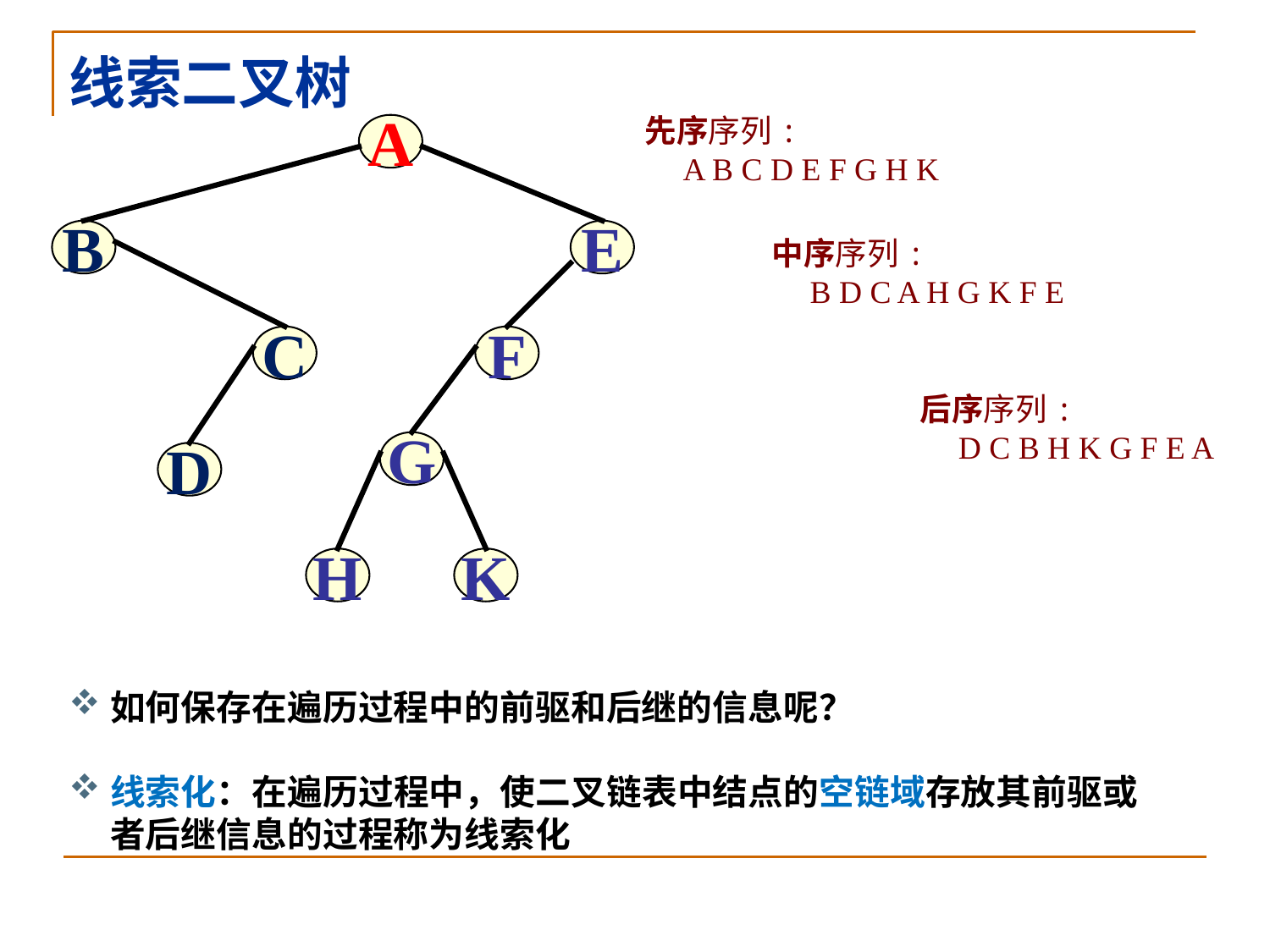

# 线索二叉树
先序序列:
  A B C D E F G H K
A

B
E
中序序列:
  B D C A H G K F E

C
F

后序序列:
  D C B H K G F E A
G
D

H
K

如何保存在遍历过程中的前驱和后继的信息呢？

线索化：在遍历过程中，使二叉链表中结点的空链域存放其前驱或者后继信息的过程称为线索化